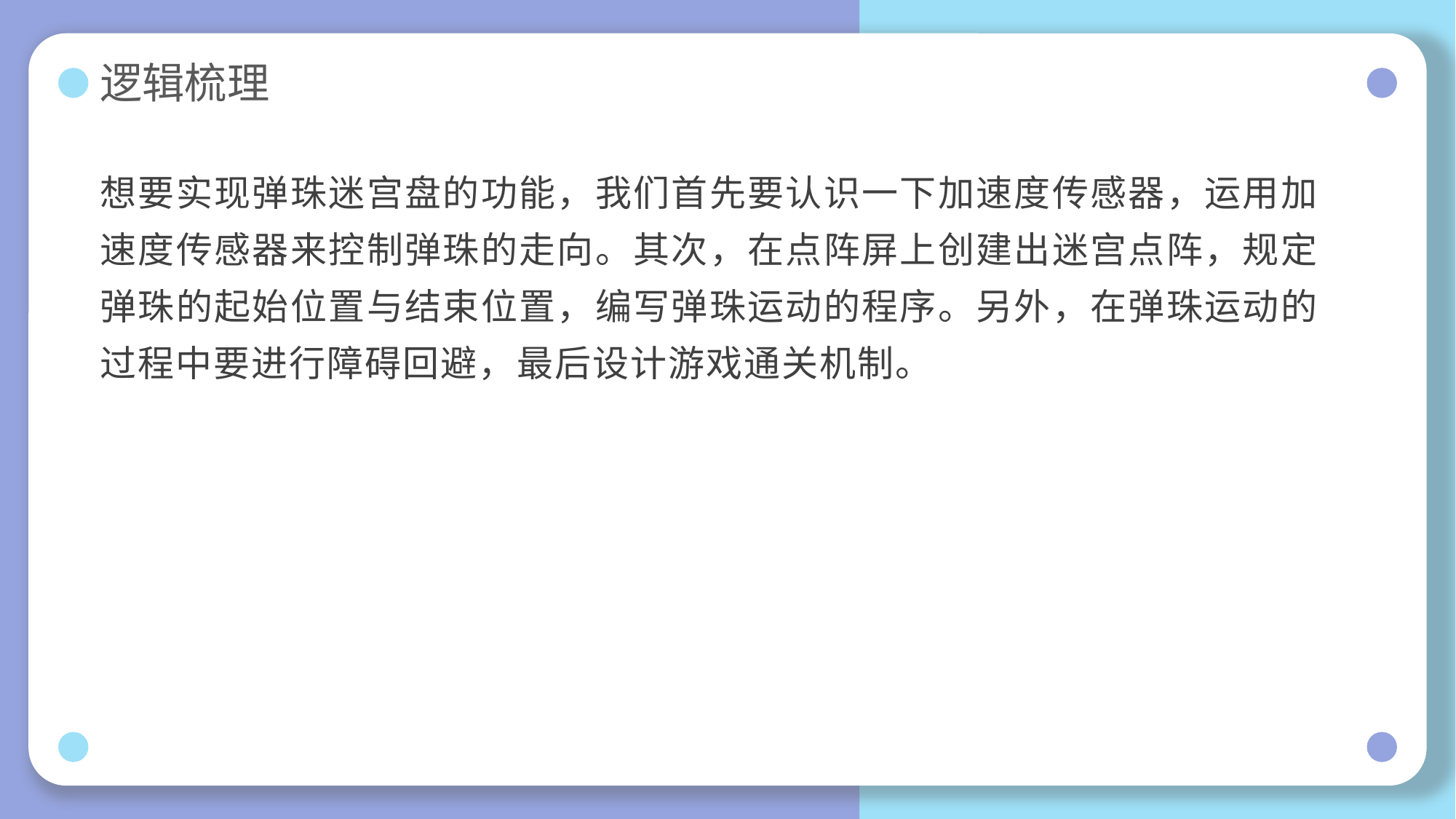

# 逻辑梳理
想要实现弹珠迷宫盘的功能，我们首先要认识一下加速度传感器，运用加速度传感器来控制弹珠的走向。其次，在点阵屏上创建出迷宫点阵，规定弹珠的起始位置与结束位置，编写弹珠运动的程序。另外，在弹珠运动的过程中要进行障碍回避，最后设计游戏通关机制。